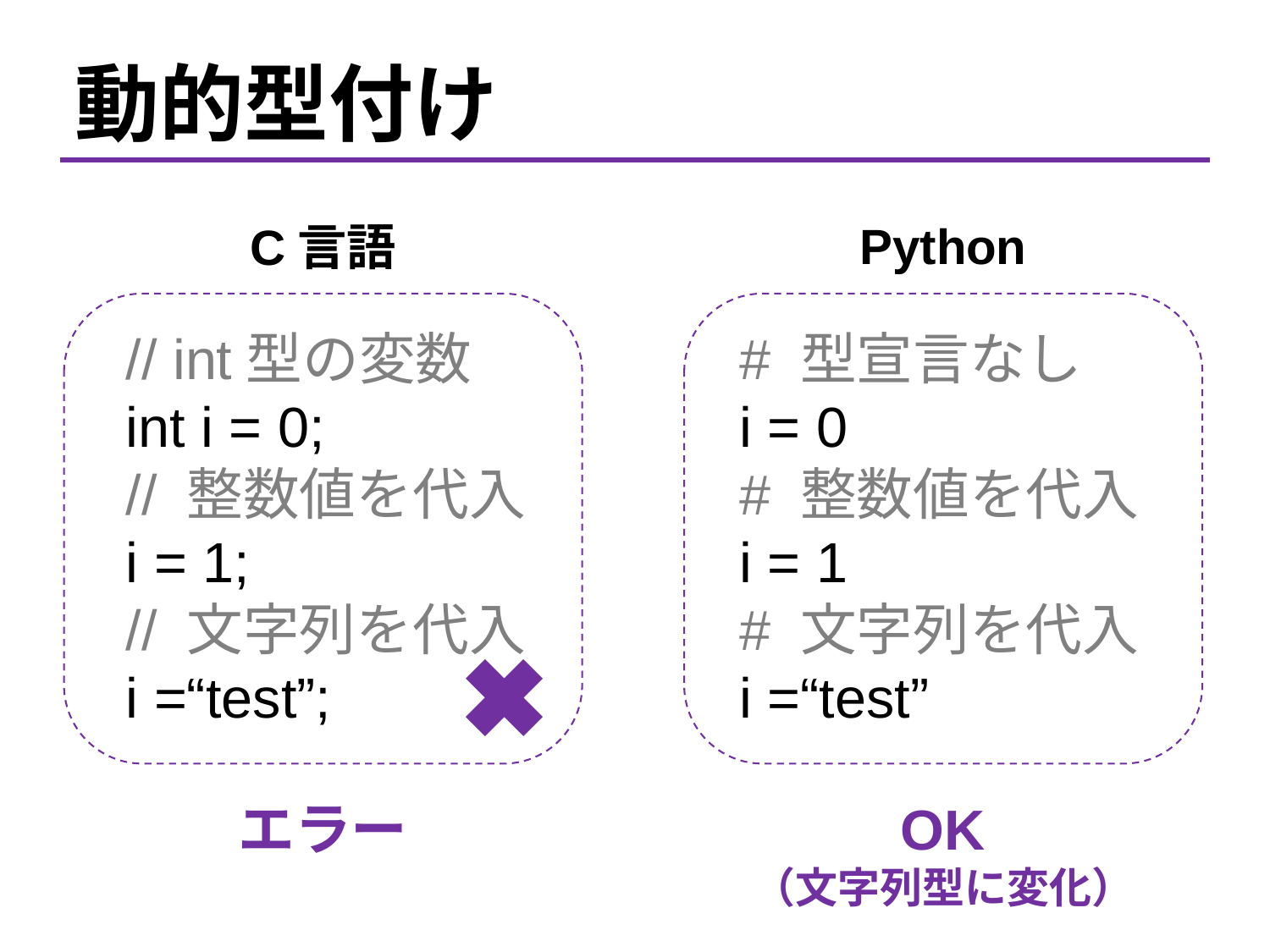

動的型付け
Python
C言語

# 型宣言なし
i = 0
# 整数値を代入
i = 1
# 文字列を代入
i =“test”
// int型の変数
int i = 0;
// 整数値を代入
i = 1;
// 文字列を代入
i =“test”;

エラー
OK
（文字列型に変化）